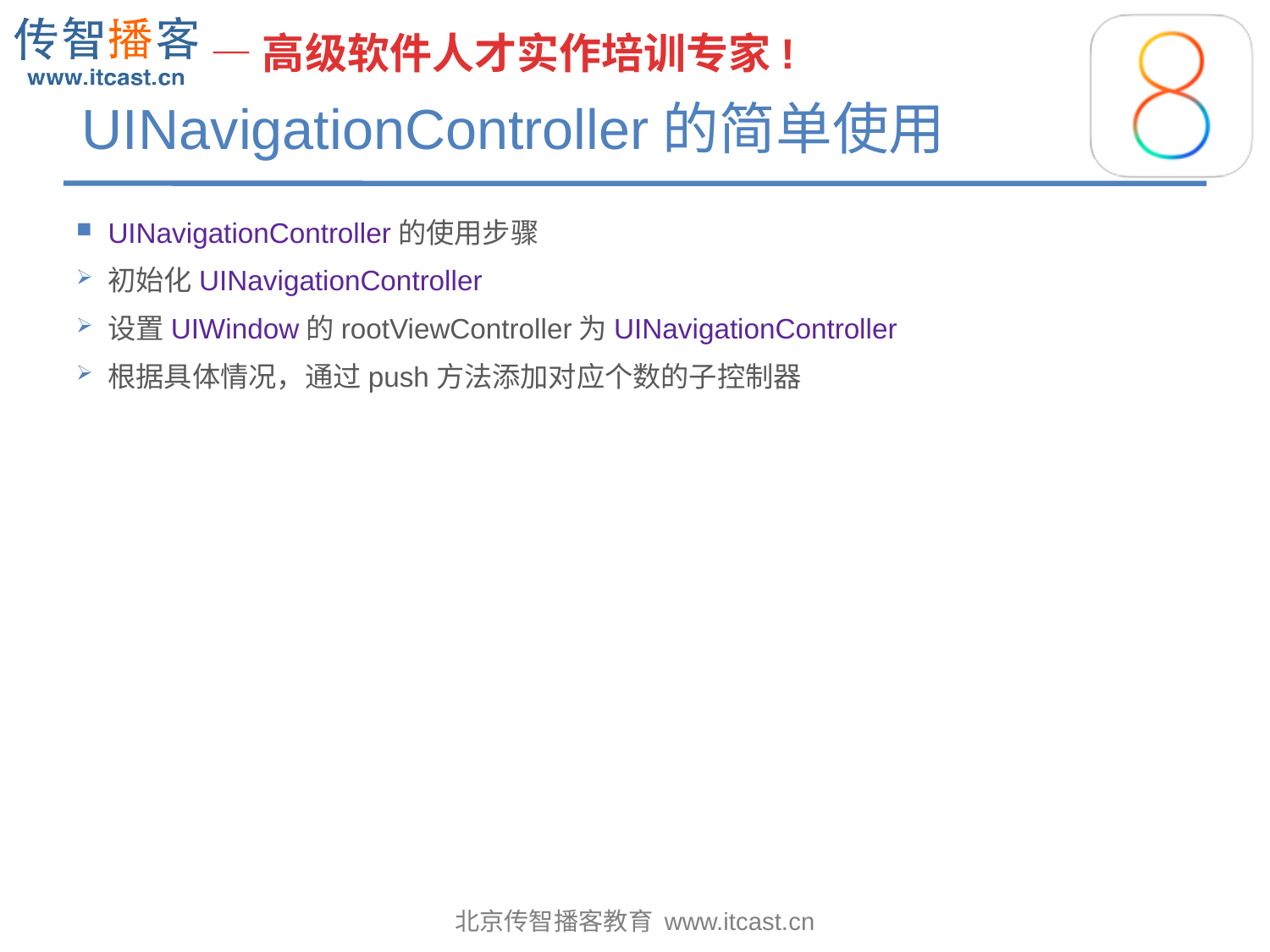

# UINavigationController的简单使用
UINavigationController的使用步骤
初始化UINavigationController
设置UIWindow的rootViewController为UINavigationController
根据具体情况，通过push方法添加对应个数的子控制器